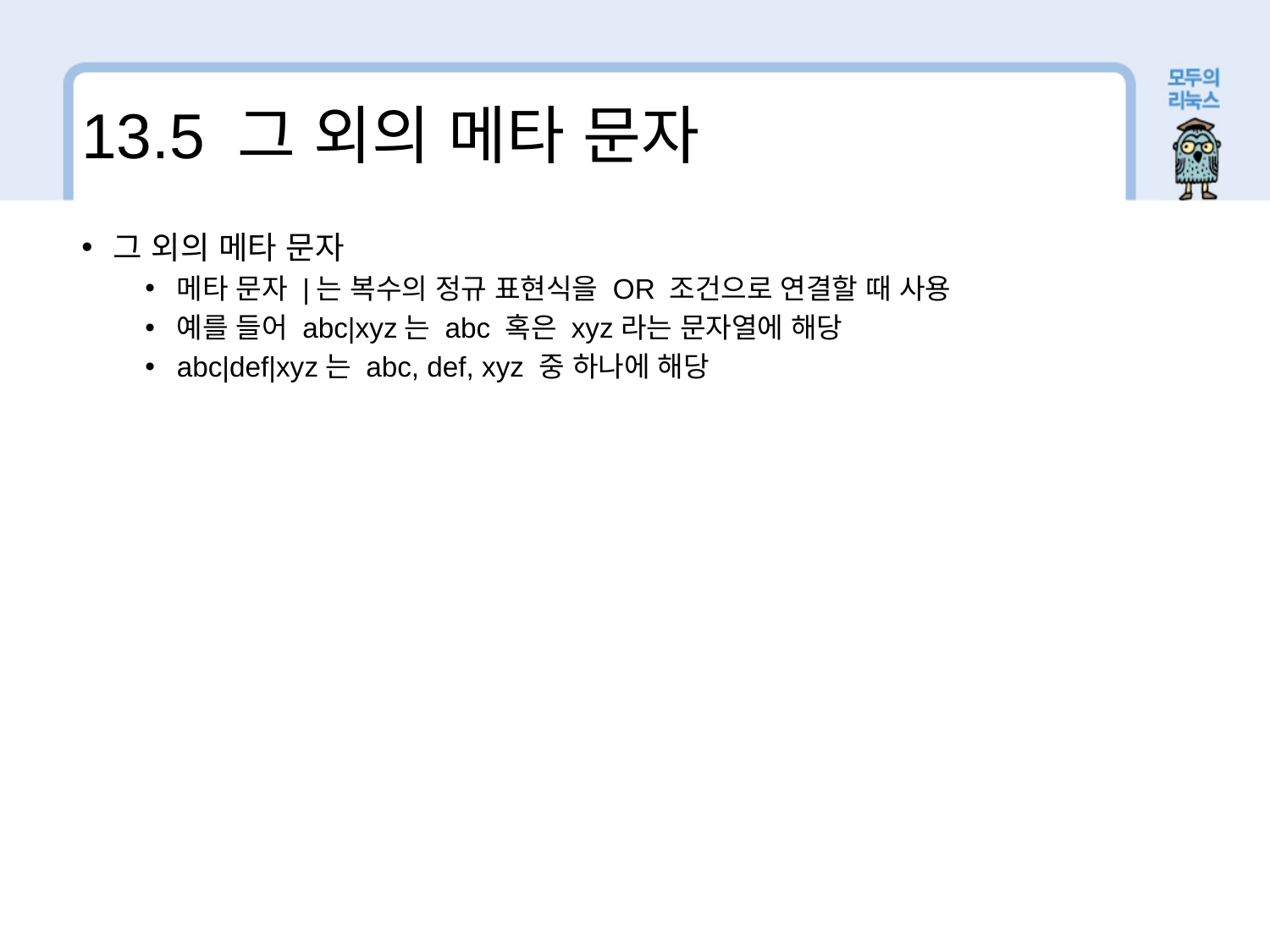

13.5 그 외의 메타 문자
그 외의 메타 문자
메타 문자 |는 복수의 정규 표현식을 OR 조건으로 연결할 때 사용
예를 들어 abc|xyz는 abc 혹은 xyz라는 문자열에 해당
abc|def|xyz는 abc, def, xyz 중 하나에 해당